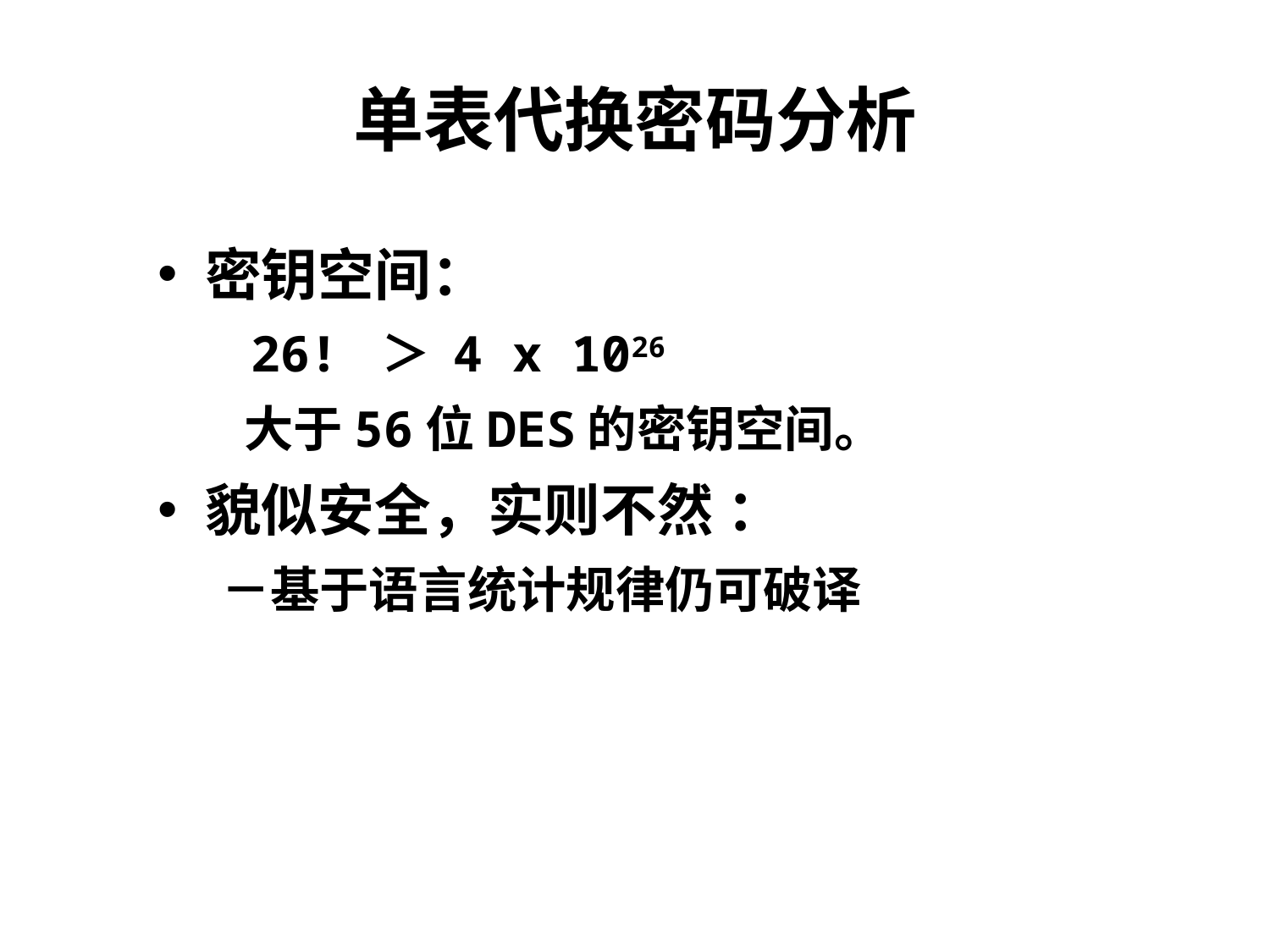

# 单表代换密码分析
密钥空间：
 26! ＞ 4 x 1026
 大于56位DES的密钥空间。
貌似安全，实则不然 ：
－基于语言统计规律仍可破译